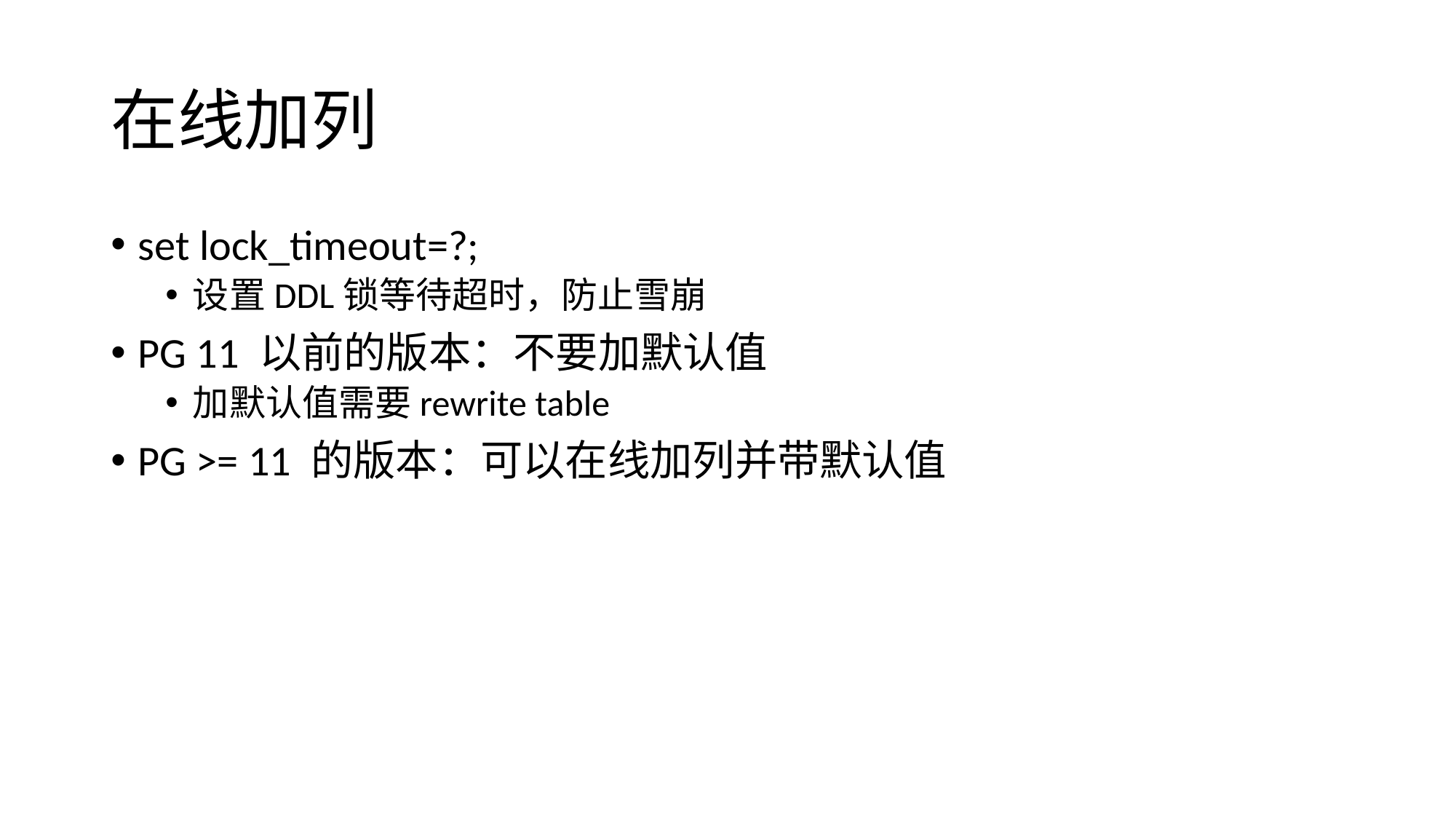

# 在线加列
set lock_timeout=?;
设置DDL锁等待超时，防止雪崩
PG 11 以前的版本：不要加默认值
加默认值需要rewrite table
PG >= 11 的版本：可以在线加列并带默认值